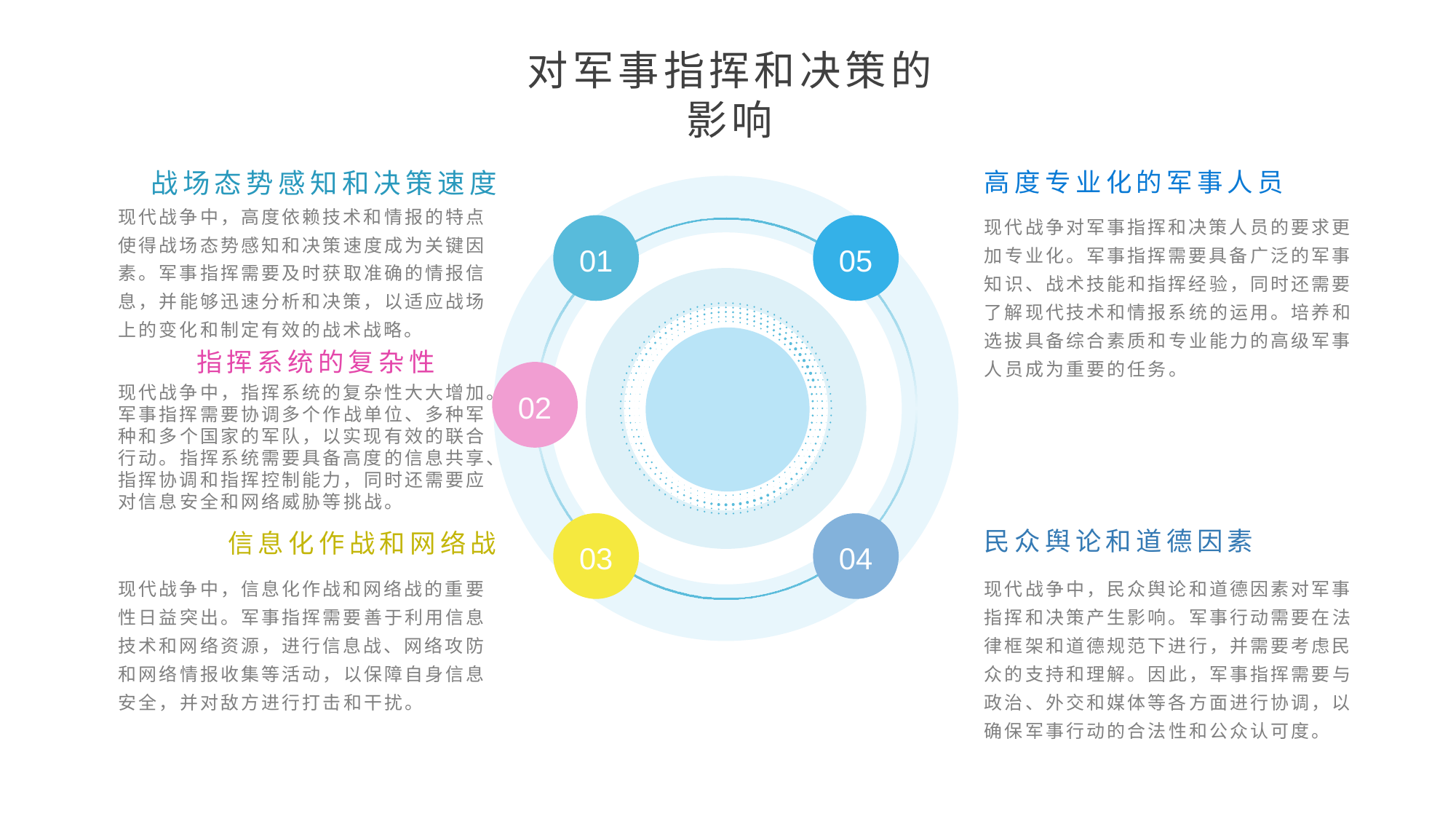

对军事指挥和决策的
影响
战场态势感知和决策速度
高度专业化的军事人员

现代战争中，高度依赖技术和情报的特点使得战场态势感知和决策速度成为关键因素。军事指挥需要及时获取准确的情报信息，并能够迅速分析和决策，以适应战场上的变化和制定有效的战术战略。
现代战争对军事指挥和决策人员的要求更加专业化。军事指挥需要具备广泛的军事知识、战术技能和指挥经验，同时还需要了解现代技术和情报系统的运用。培养和选拔具备综合素质和专业能力的高级军事人员成为重要的任务。

01
05

指挥系统的复杂性

现代战争中，指挥系统的复杂性大大增加。军事指挥需要协调多个作战单位、多种军种和多个国家的军队，以实现有效的联合行动。指挥系统需要具备高度的信息共享、指挥协调和指挥控制能力，同时还需要应对信息安全和网络威胁等挑战。
02
民众舆论和道德因素

信息化作战和网络战
03
04
现代战争中，信息化作战和网络战的重要性日益突出。军事指挥需要善于利用信息技术和网络资源，进行信息战、网络攻防和网络情报收集等活动，以保障自身信息安全，并对敌方进行打击和干扰。
现代战争中，民众舆论和道德因素对军事指挥和决策产生影响。军事行动需要在法律框架和道德规范下进行，并需要考虑民众的支持和理解。因此，军事指挥需要与政治、外交和媒体等各方面进行协调，以确保军事行动的合法性和公众认可度。